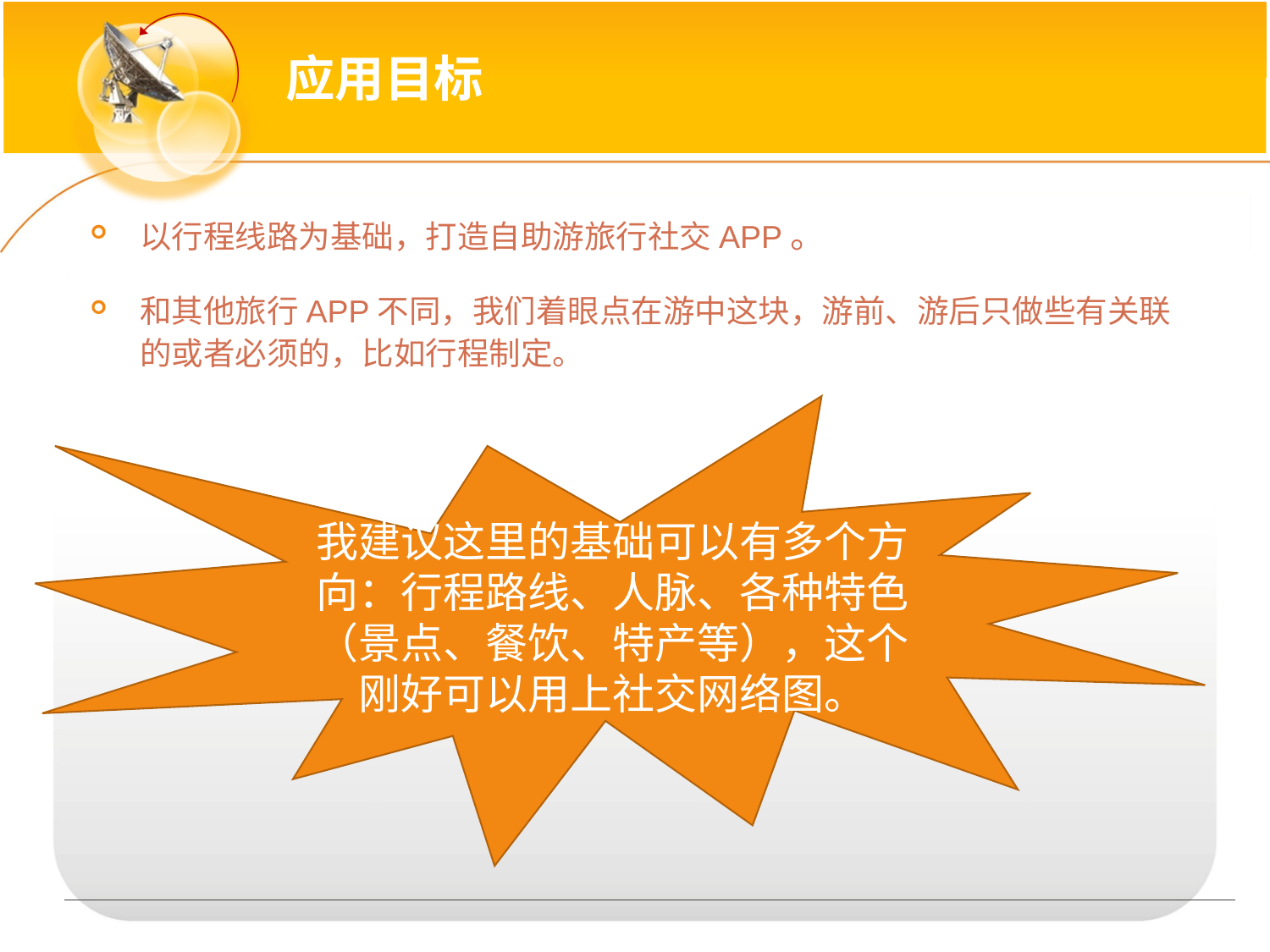

# 应用目标
以行程线路为基础，打造自助游旅行社交APP。
和其他旅行APP不同，我们着眼点在游中这块，游前、游后只做些有关联的或者必须的，比如行程制定。

我建议这里的基础可以有多个方向：行程路线、人脉、各种特色（景点、餐饮、特产等），这个刚好可以用上社交网络图。